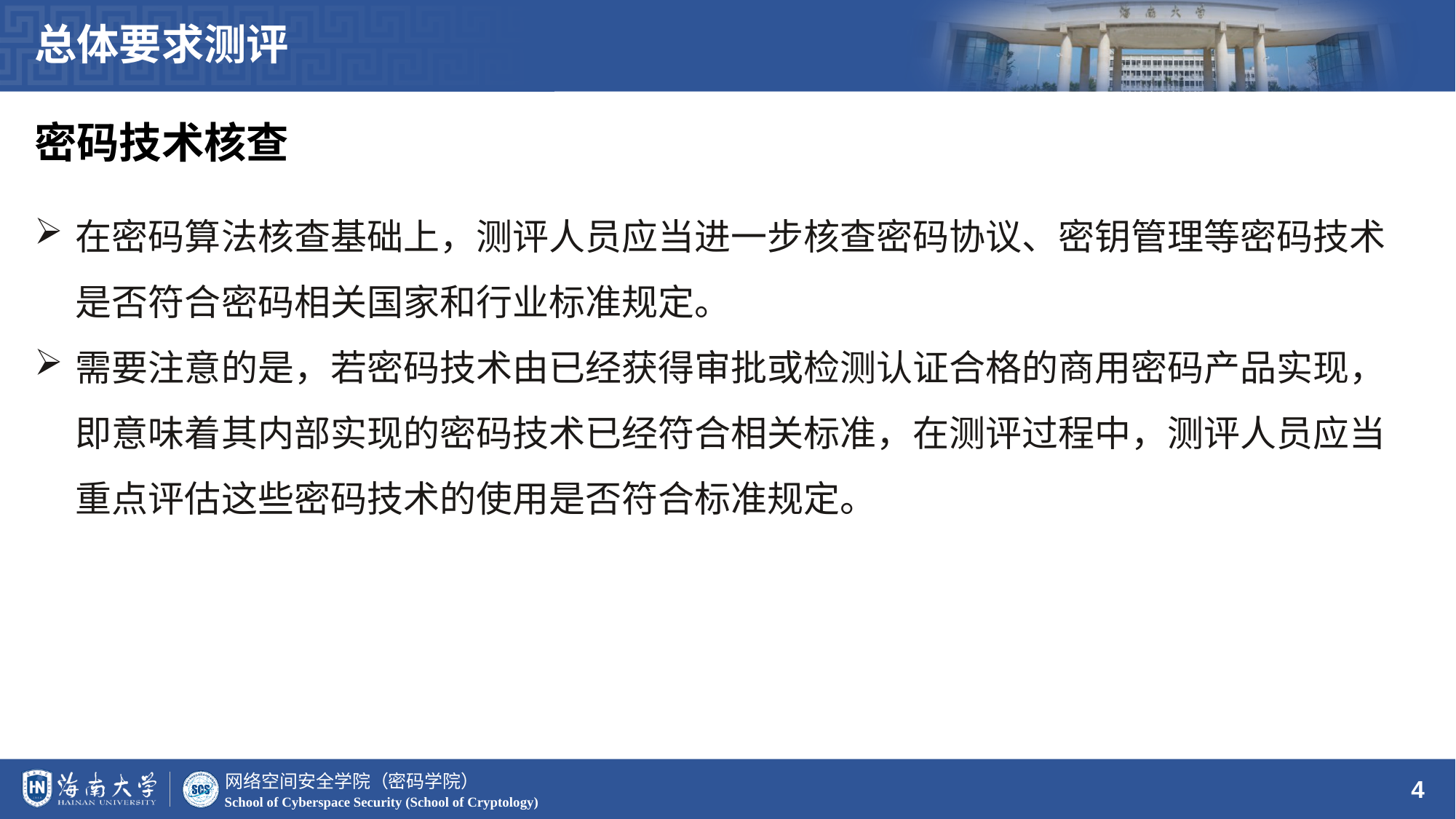

总体要求测评
密码技术核查
在密码算法核查基础上，测评人员应当进一步核查密码协议、密钥管理等密码技术是否符合密码相关国家和行业标准规定。
需要注意的是，若密码技术由已经获得审批或检测认证合格的商用密码产品实现，即意味着其内部实现的密码技术已经符合相关标准，在测评过程中，测评人员应当重点评估这些密码技术的使用是否符合标准规定。
4